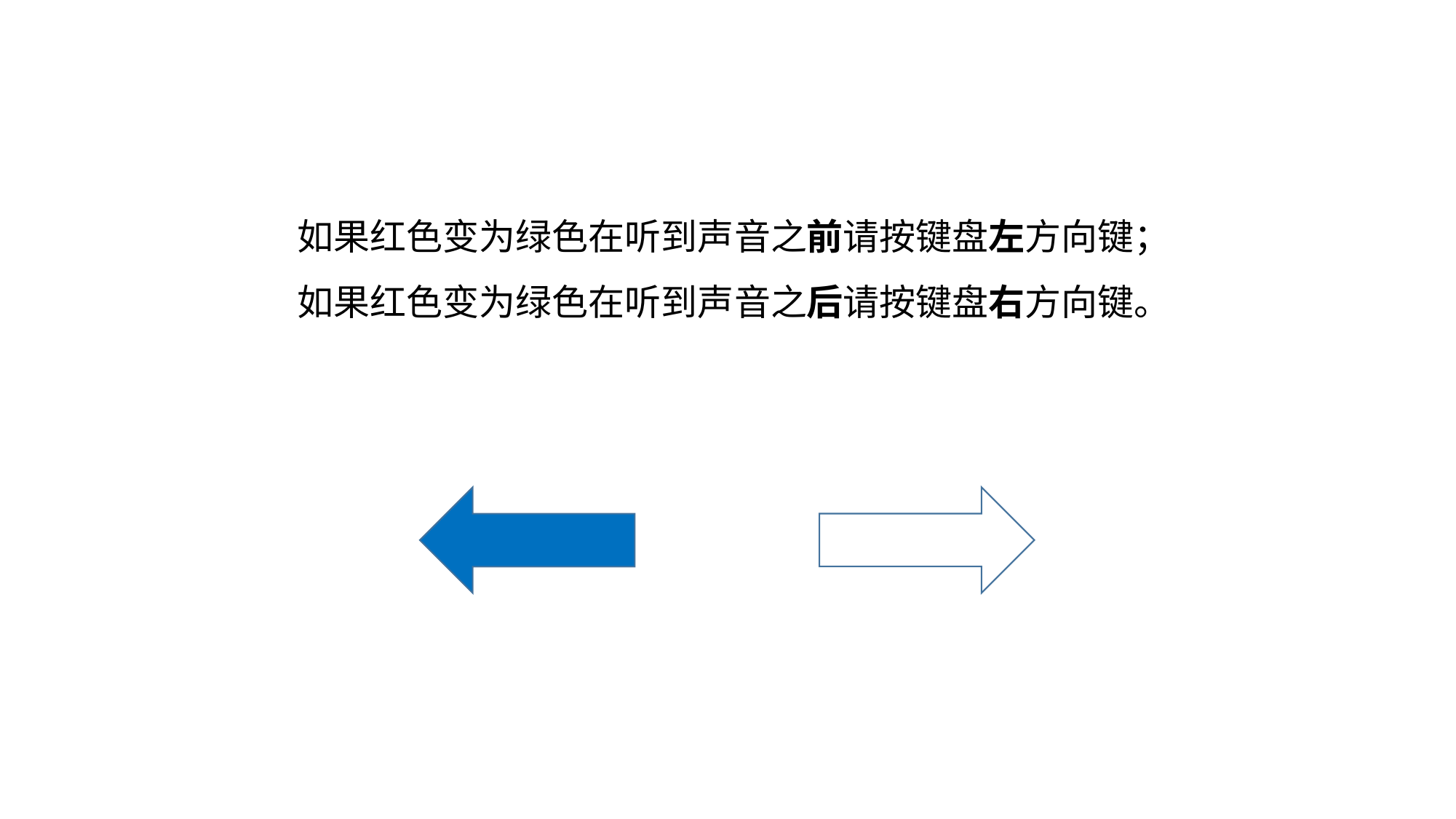

如果红色变为绿色在听到声音之前请按键盘左方向键；
如果红色变为绿色在听到声音之后请按键盘右方向键。